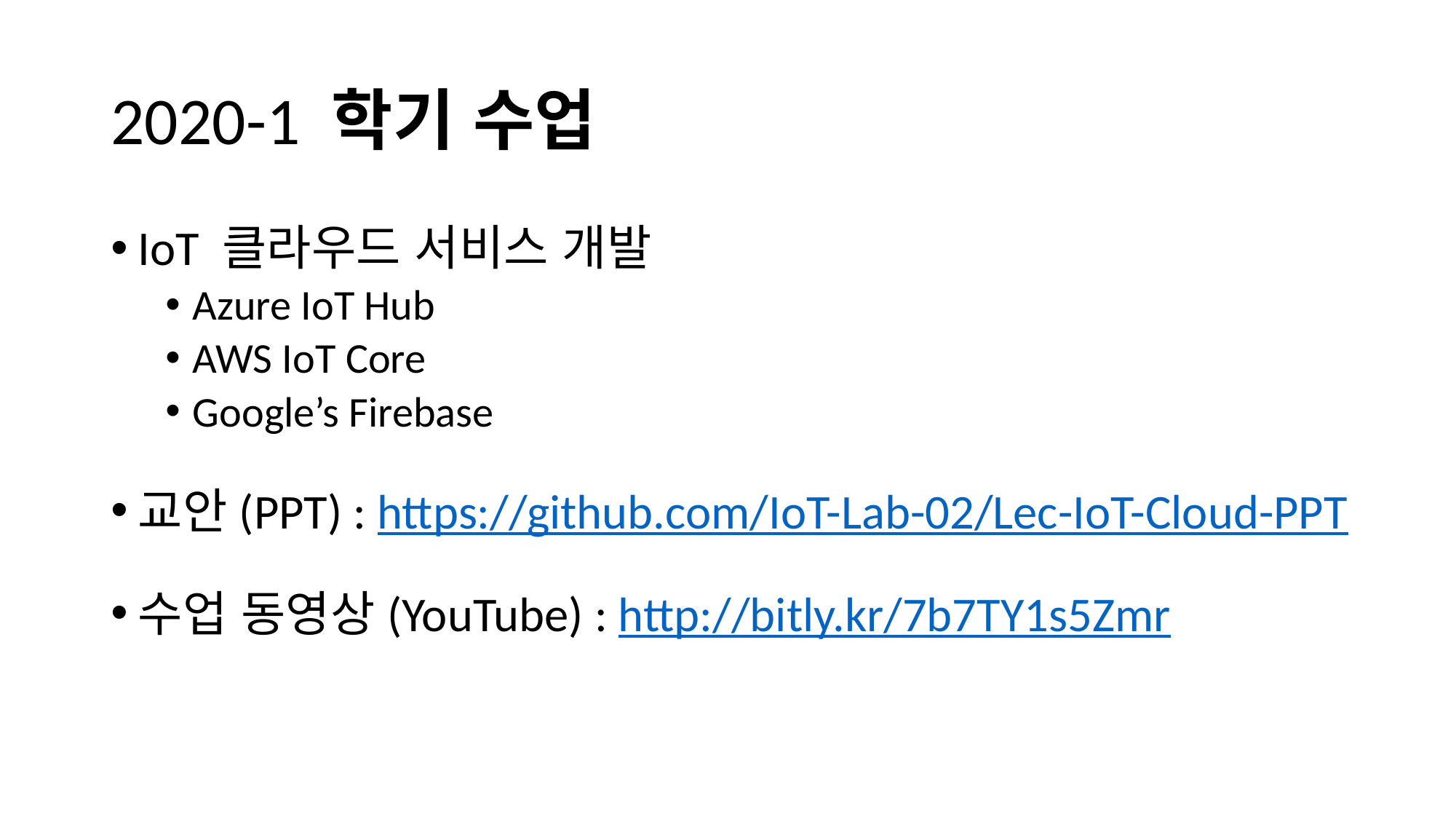

# 2020-1 학기 수업
IoT 클라우드 서비스 개발
Azure IoT Hub
AWS IoT Core
Google’s Firebase
교안(PPT) : https://github.com/IoT-Lab-02/Lec-IoT-Cloud-PPT
수업 동영상(YouTube) : http://bitly.kr/7b7TY1s5Zmr